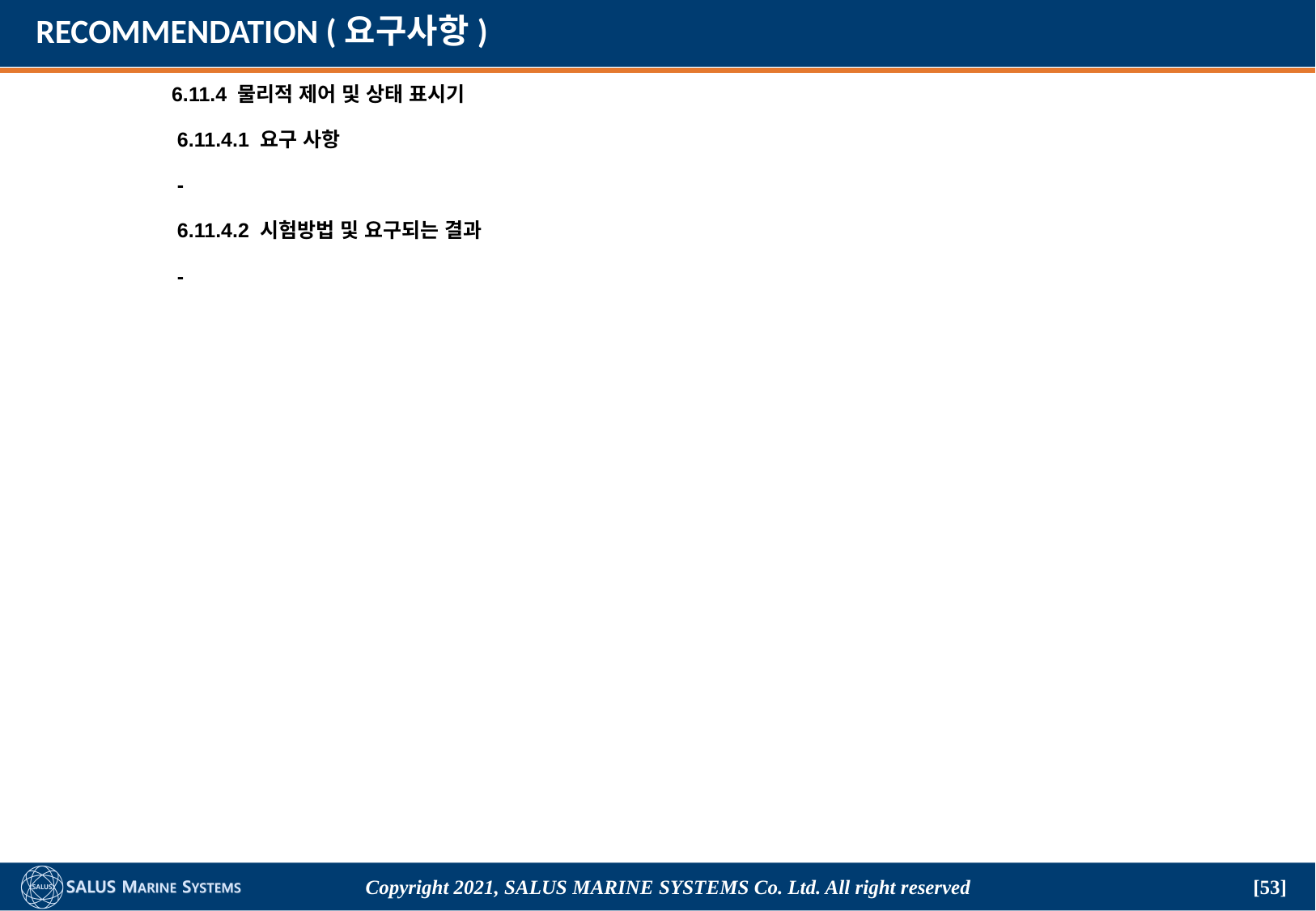

# RECOMMENDATION (요구사항)
	6.11.4 물리적 제어 및 상태 표시기
	 6.11.4.1 요구 사항
	 -
	 6.11.4.2 시험방법 및 요구되는 결과
	 -
Copyright 2021, SALUS Marine Systems Co. Ltd. All right reserved
[53]